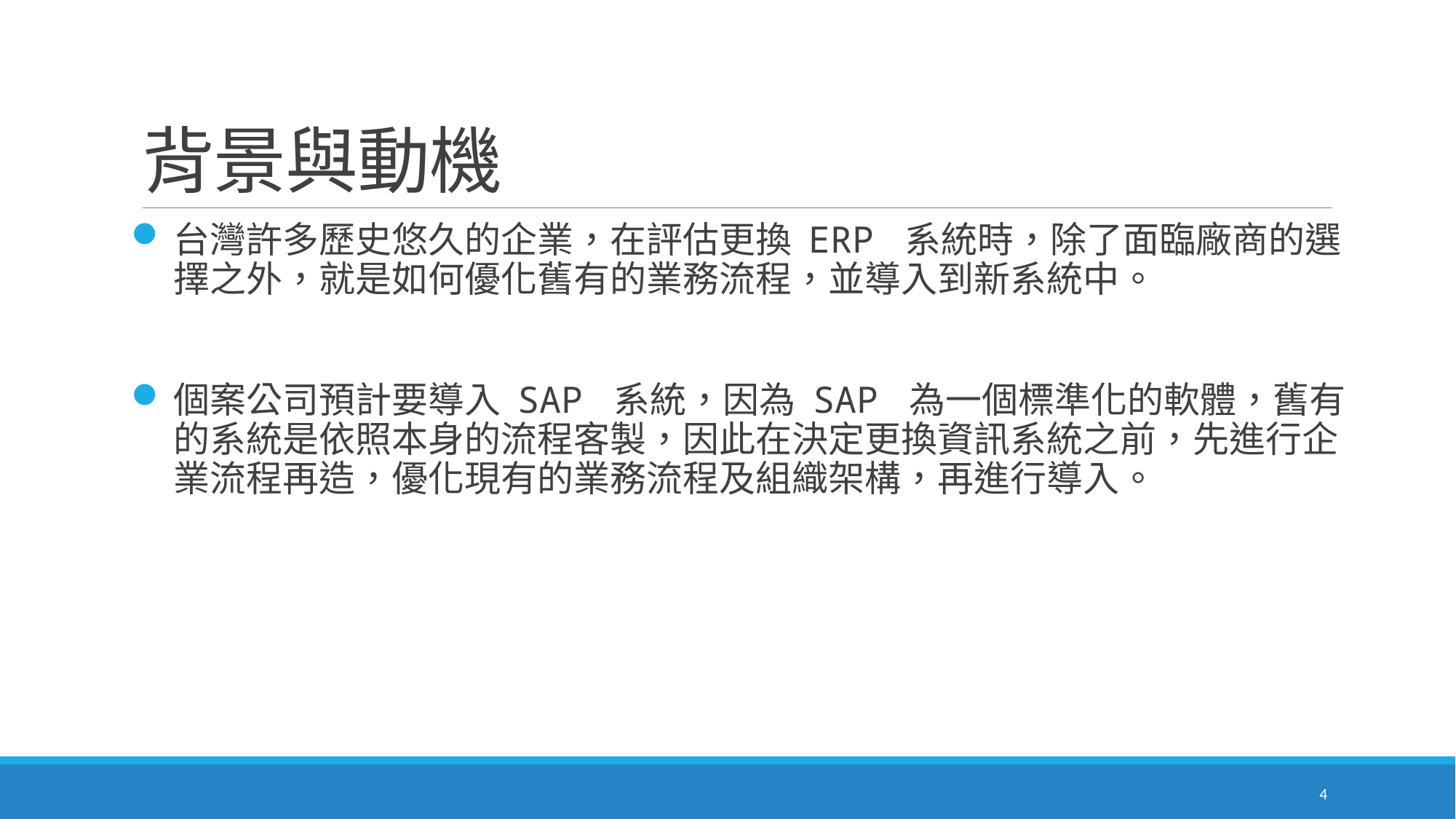

# 背景與動機
台灣許多歷史悠久的企業，在評估更換 ERP 系統時，除了面臨廠商的選擇之外，就是如何優化舊有的業務流程，並導入到新系統中。

個案公司預計要導入 SAP 系統，因為 SAP 為一個標準化的軟體，舊有的系統是依照本身的流程客製，因此在決定更換資訊系統之前，先進行企業流程再造，優化現有的業務流程及組織架構，再進行導入。
4